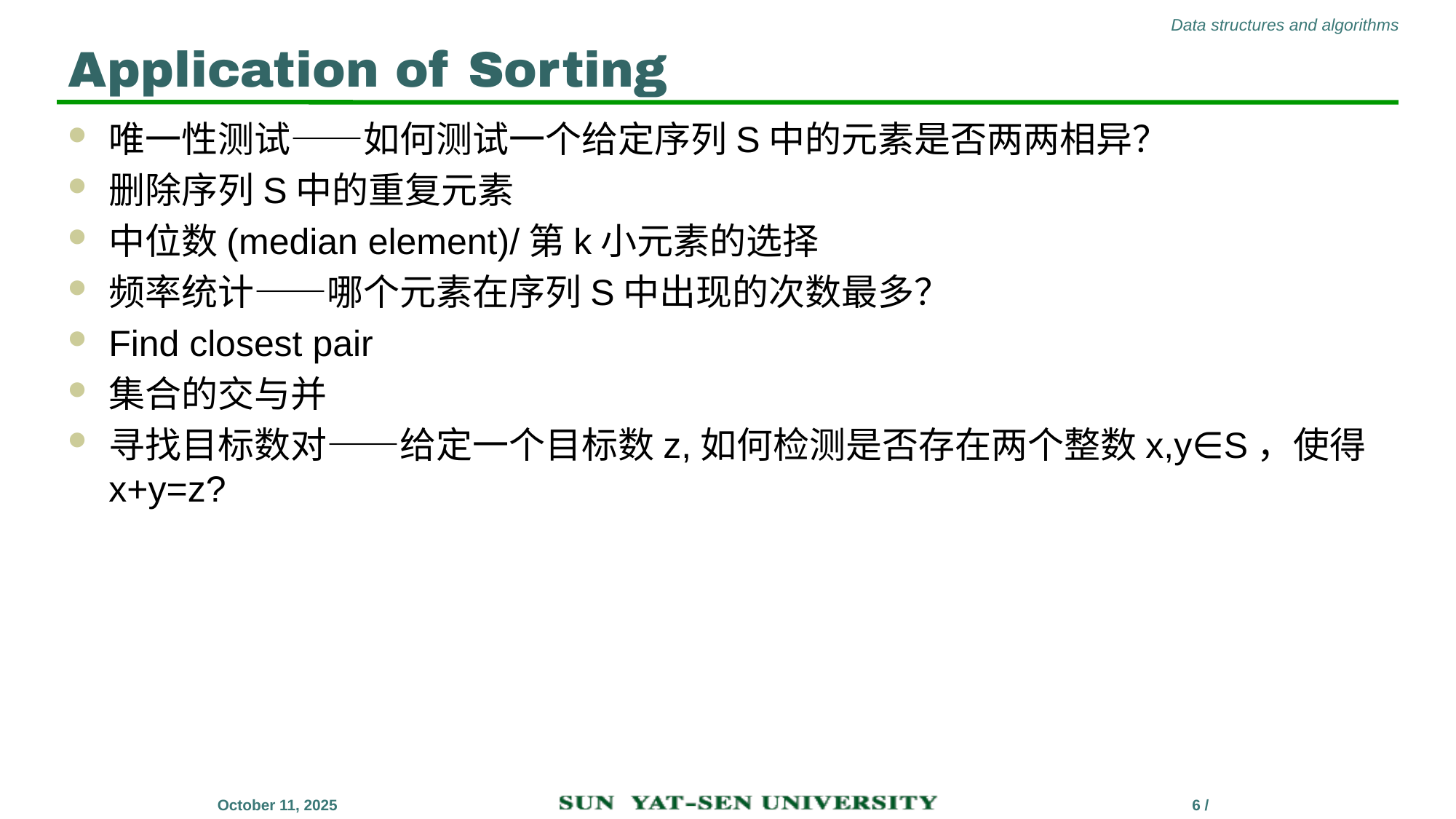

# Application of Sorting
唯一性测试——如何测试一个给定序列S中的元素是否两两相异？
删除序列S中的重复元素
中位数(median element)/第k小元素的选择
频率统计——哪个元素在序列S中出现的次数最多？
Find closest pair
集合的交与并
寻找目标数对——给定一个目标数z,如何检测是否存在两个整数x,y∈S，使得x+y=z?